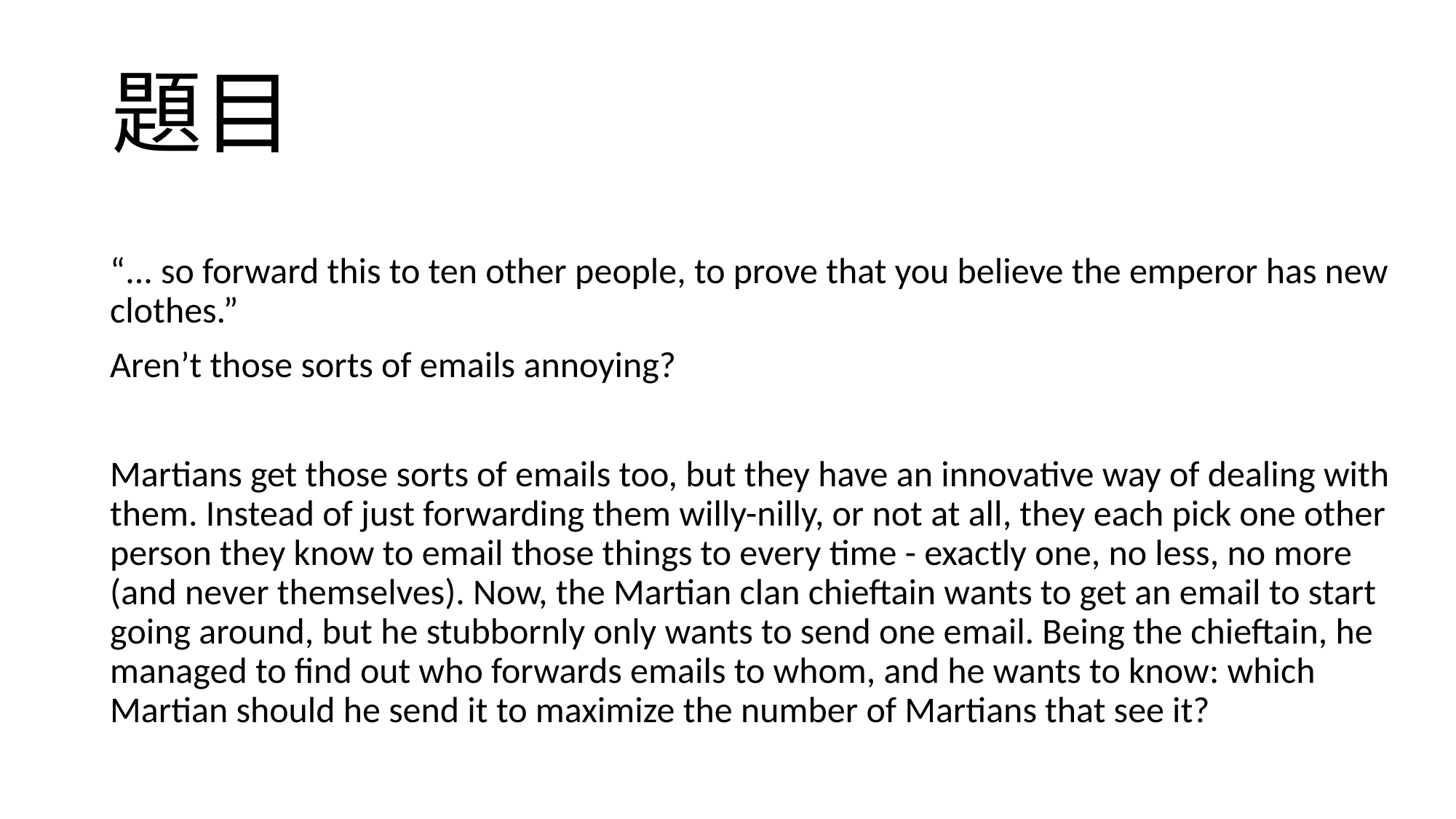

題目
“... so forward this to ten other people, to prove that you believe the emperor has new clothes.”
Aren’t those sorts of emails annoying?

Martians get those sorts of emails too, but they have an innovative way of dealing with them. Instead of just forwarding them willy-nilly, or not at all, they each pick one other person they know to email those things to every time - exactly one, no less, no more (and never themselves). Now, the Martian clan chieftain wants to get an email to start going around, but he stubbornly only wants to send one email. Being the chieftain, he managed to ﬁnd out who forwards emails to whom, and he wants to know: which Martian should he send it to maximize the number of Martians that see it?